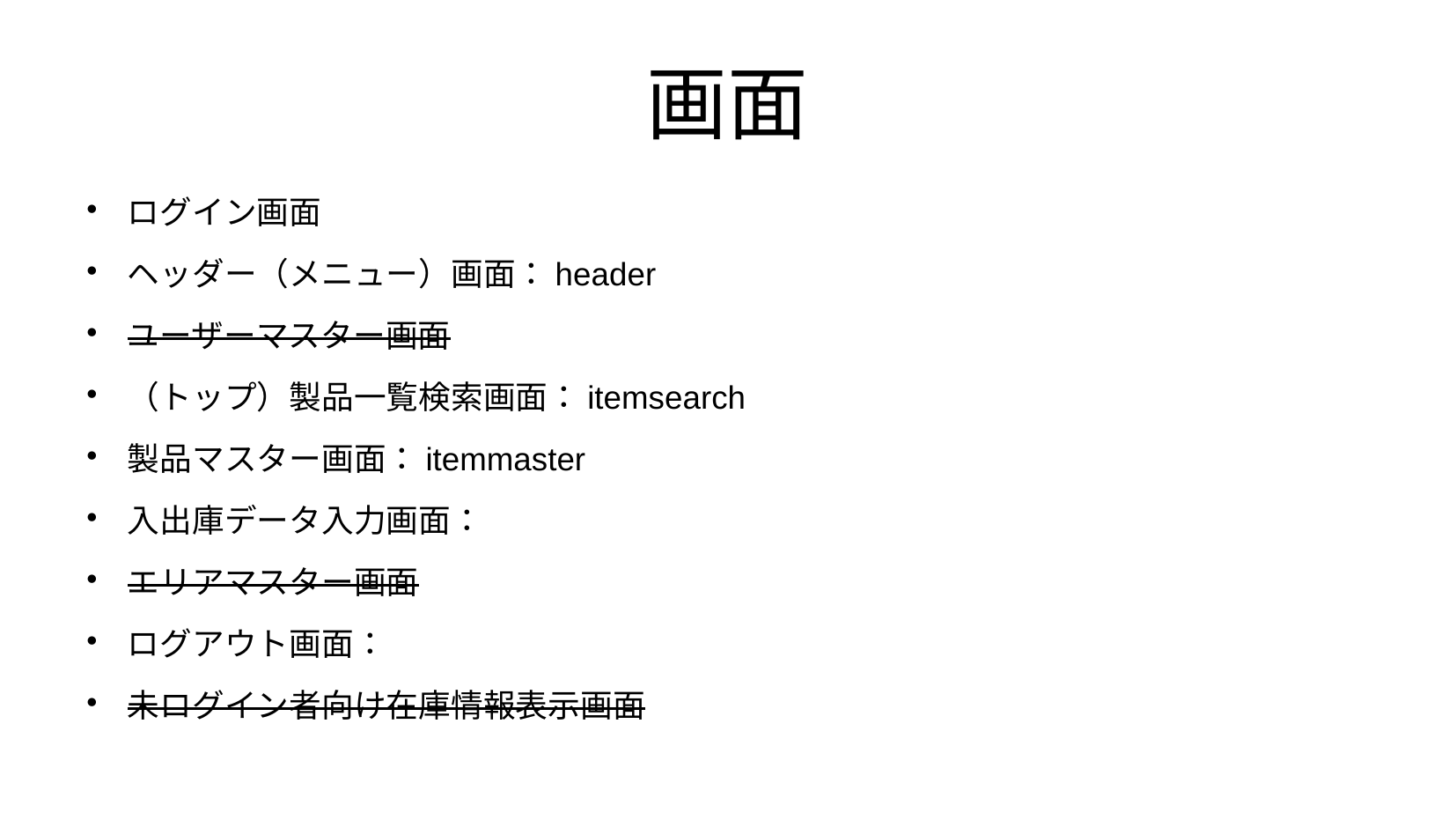

# 画面
ログイン画面
ヘッダー（メニュー）画面：header
ユーザーマスター画面
（トップ）製品一覧検索画面：itemsearch
製品マスター画面：itemmaster
入出庫データ入力画面：
エリアマスター画面
ログアウト画面：
未ログイン者向け在庫情報表示画面